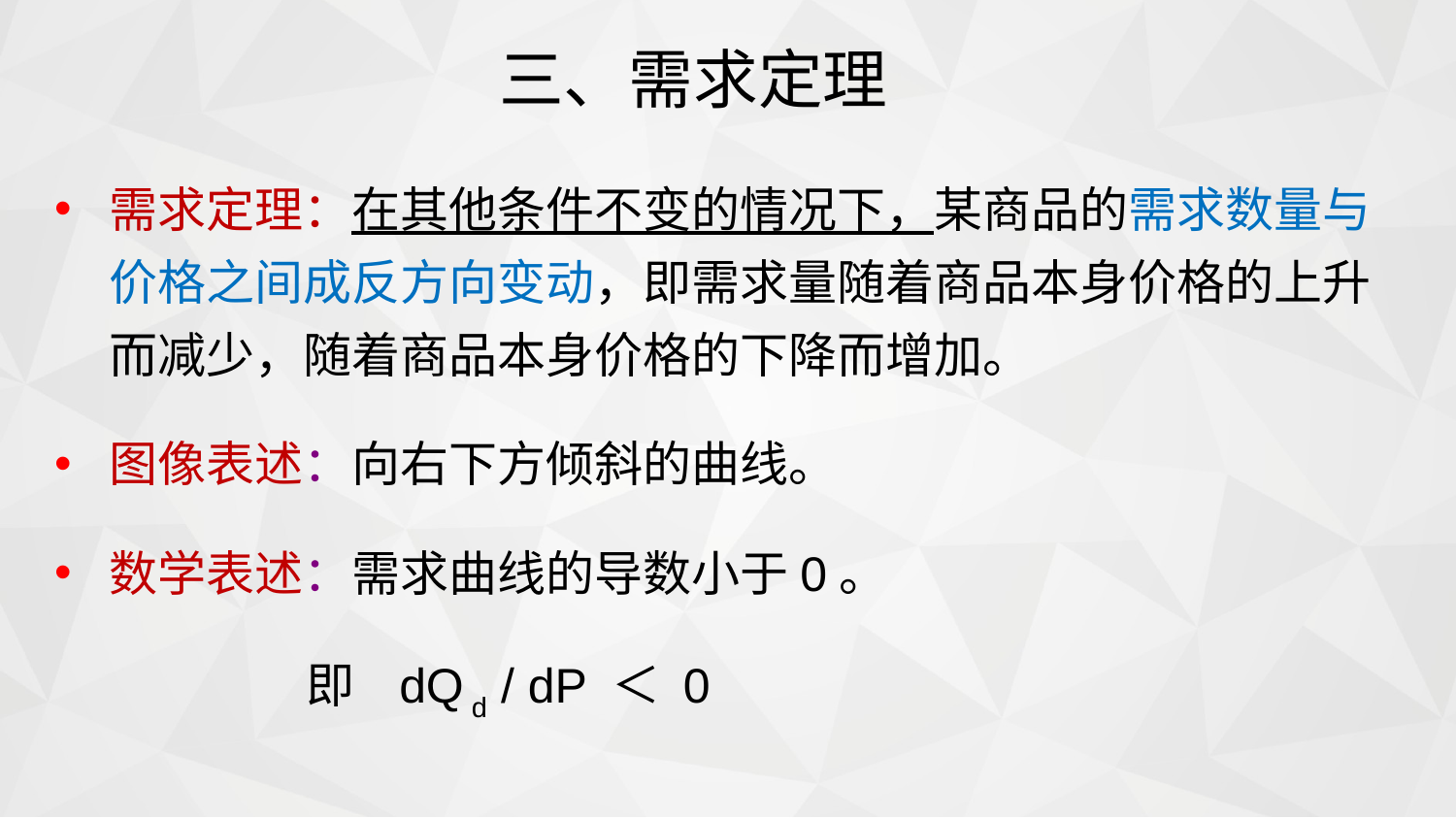

# 三、需求定理
需求定理：在其他条件不变的情况下，某商品的需求数量与价格之间成反方向变动，即需求量随着商品本身价格的上升而减少，随着商品本身价格的下降而增加。
图像表述：向右下方倾斜的曲线。
数学表述：需求曲线的导数小于0。
                      即   dQ d / dP ＜ 0

13